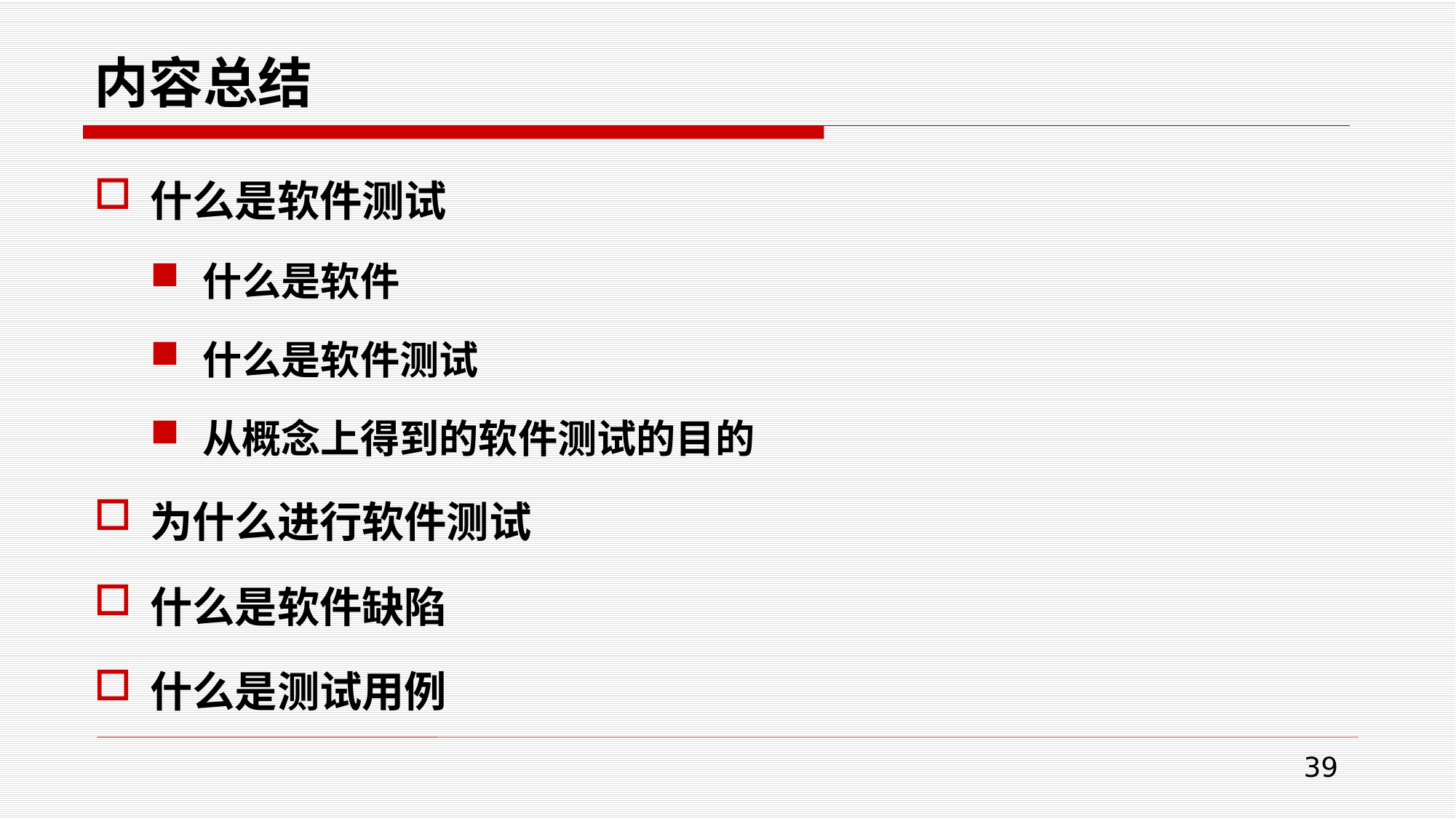

# 内容总结
什么是软件测试
什么是软件
什么是软件测试
从概念上得到的软件测试的目的
为什么进行软件测试
什么是软件缺陷
什么是测试用例
39